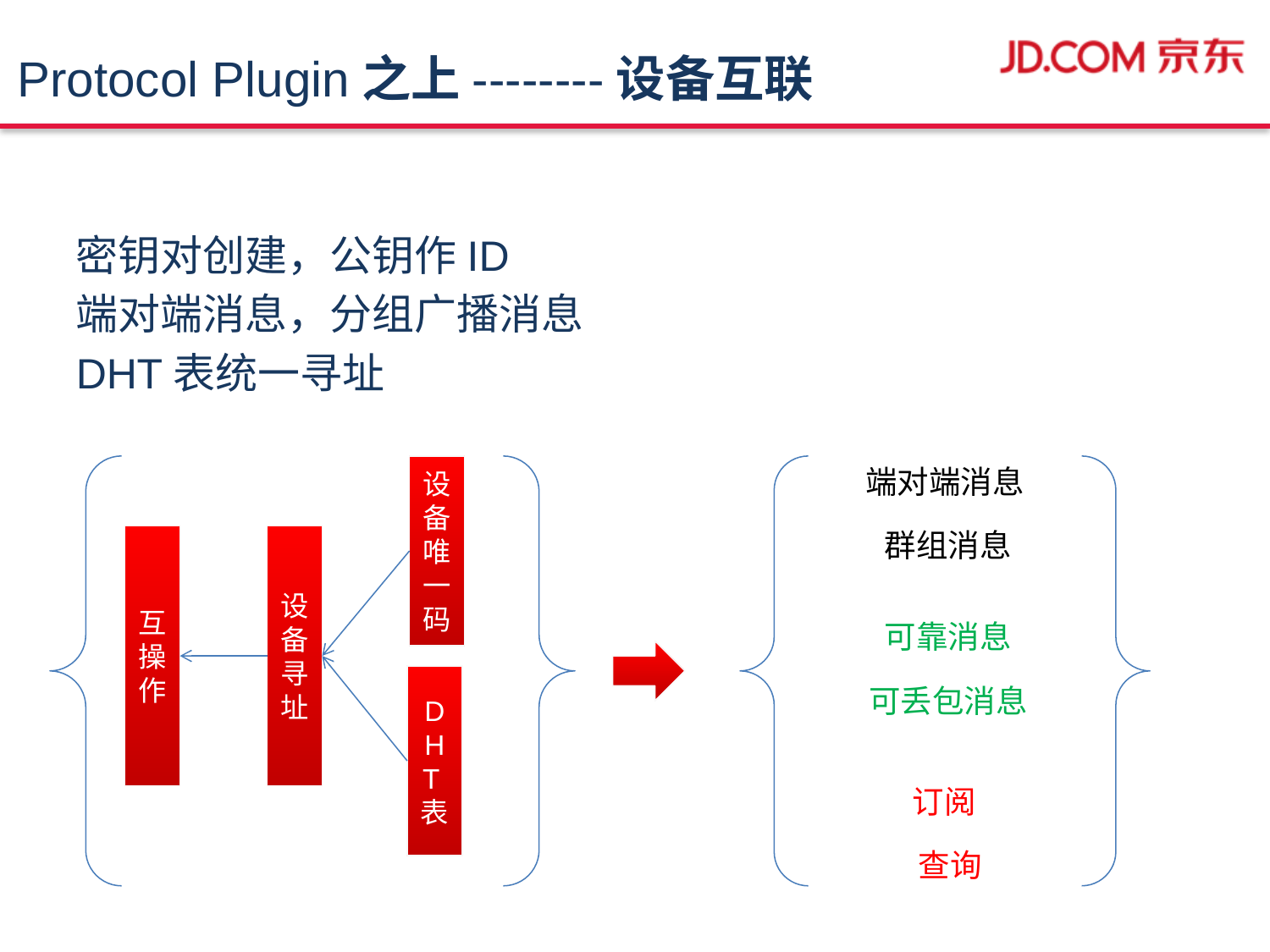

Protocol Plugin之上--------设备互联
密钥对创建，公钥作ID
端对端消息，分组广播消息
DHT表统一寻址

设备唯一码

端对端消息
群组消息
互操作
设备寻址
可靠消息

DHT表
可丢包消息
订阅
查询